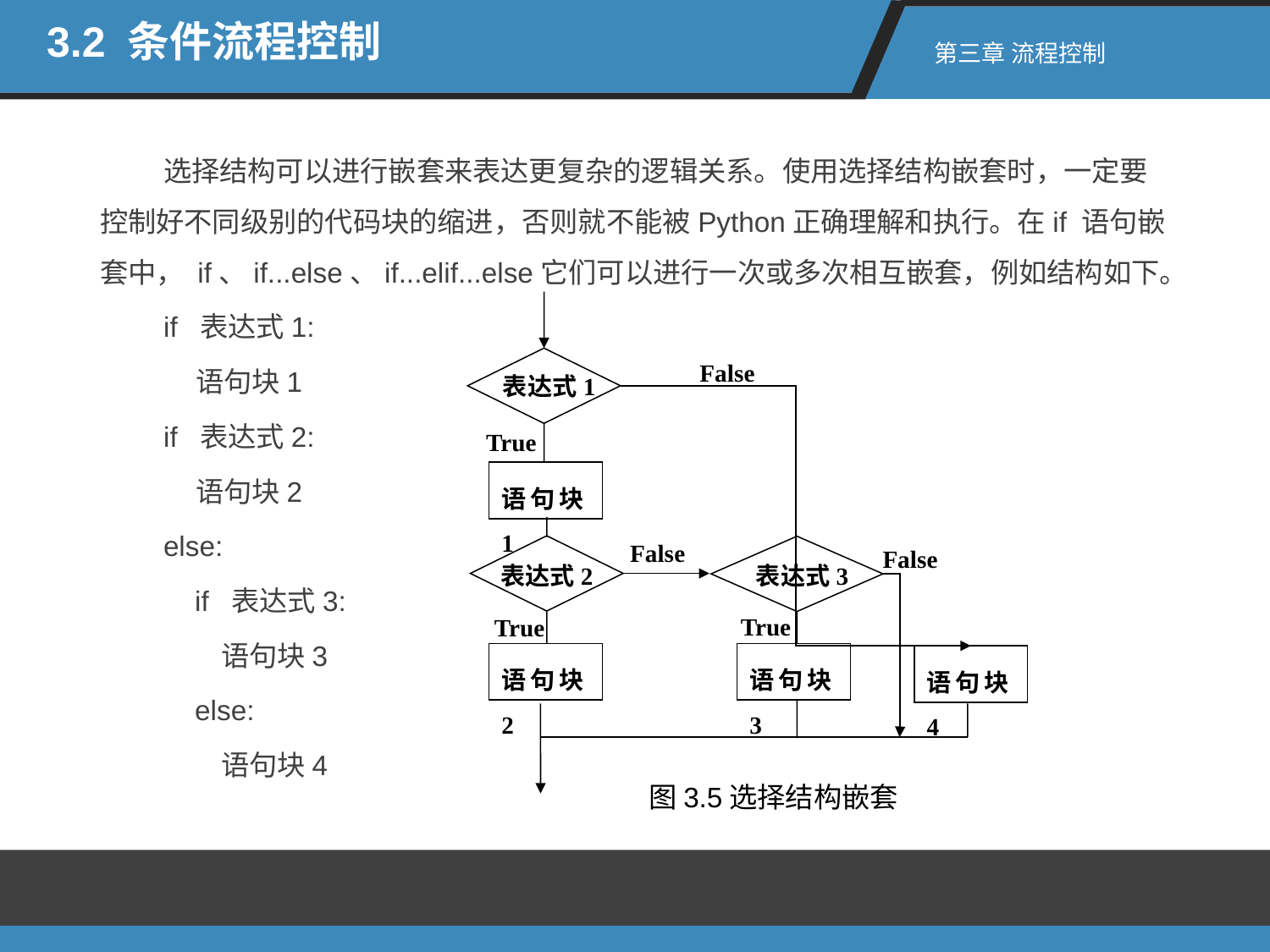

3.2 条件流程控制
第三章 流程控制
选择结构可以进行嵌套来表达更复杂的逻辑关系。使用选择结构嵌套时，一定要控制好不同级别的代码块的缩进，否则就不能被Python正确理解和执行。在if 语句嵌套中， if、if...else、if...elif...else它们可以进行一次或多次相互嵌套，例如结构如下。
if  表达式1:
    语句块1
if  表达式2:
    语句块2
else:
    if  表达式3:
        语句块3
    else:
        语句块4

False
表达式1
True

语句块1

False

表达式3
表达式2
True
True

语句块2
语句块3
语句块4

False
图3.5选择结构嵌套